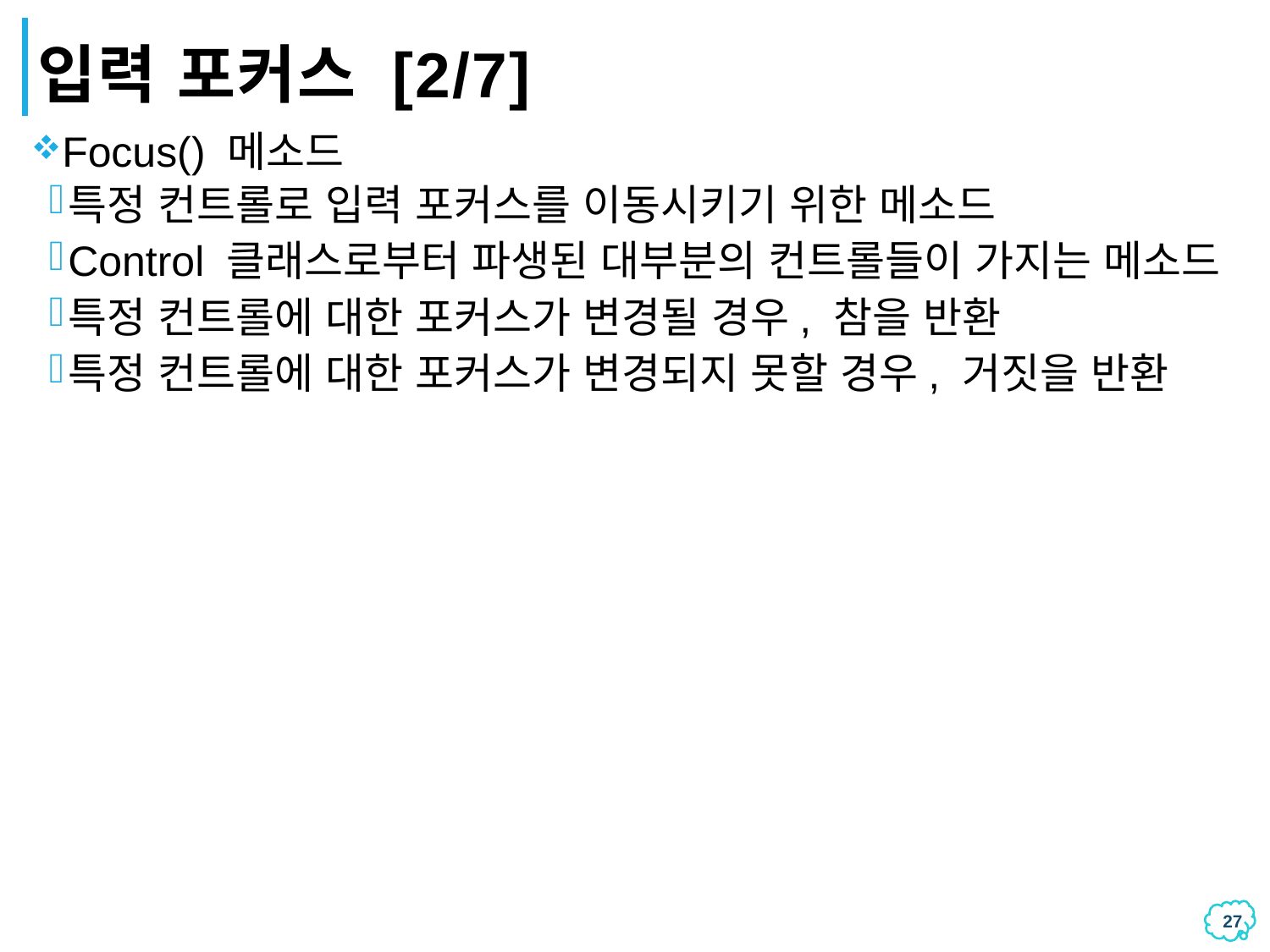

# 입력 포커스 [2/7]
Focus() 메소드
특정 컨트롤로 입력 포커스를 이동시키기 위한 메소드
Control 클래스로부터 파생된 대부분의 컨트롤들이 가지는 메소드
특정 컨트롤에 대한 포커스가 변경될 경우, 참을 반환
특정 컨트롤에 대한 포커스가 변경되지 못할 경우, 거짓을 반환

27